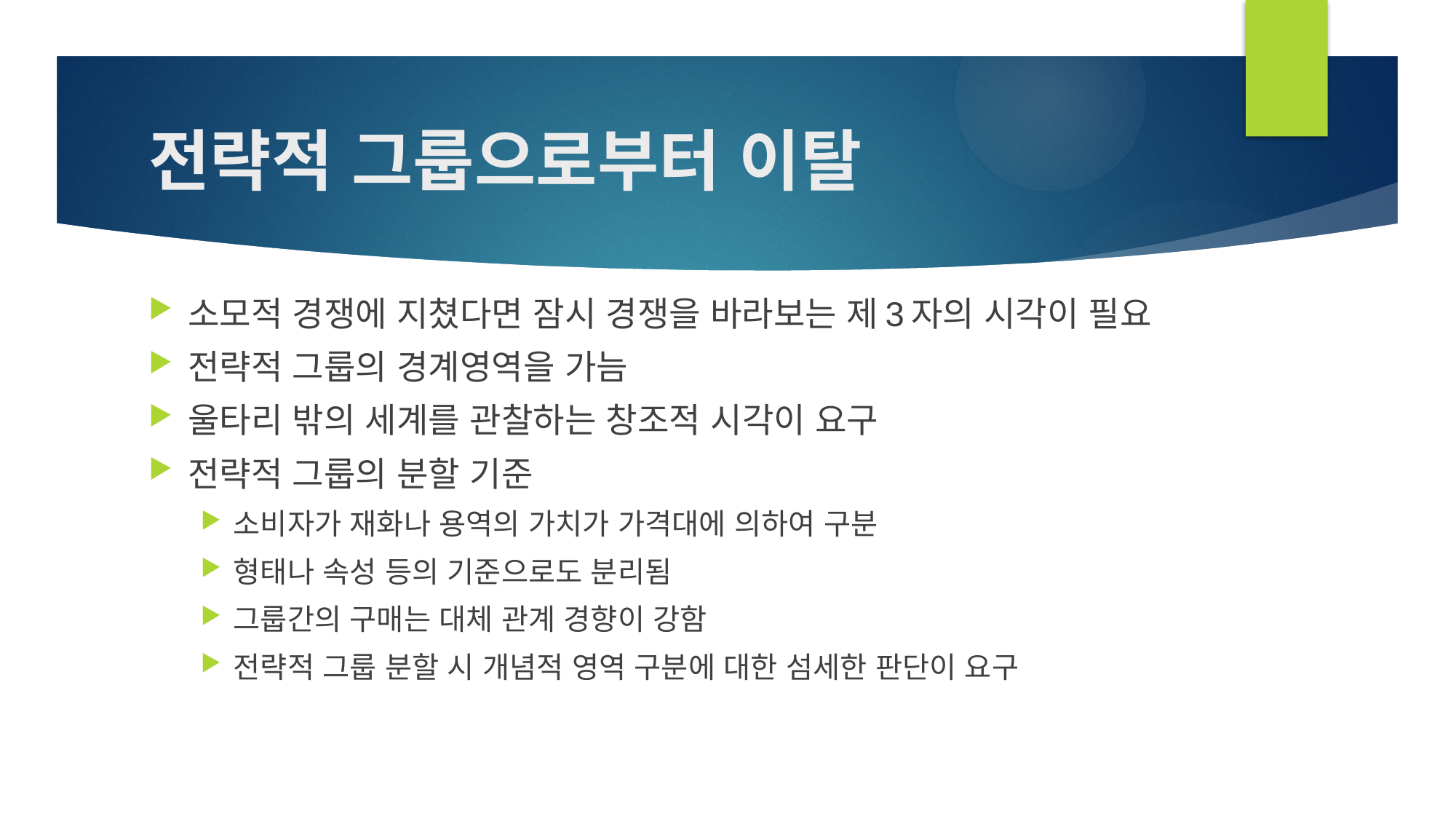

# 전략적 그룹으로부터 이탈
소모적 경쟁에 지쳤다면 잠시 경쟁을 바라보는 제3자의 시각이 필요
전략적 그룹의 경계영역을 가늠
울타리 밖의 세계를 관찰하는 창조적 시각이 요구
전략적 그룹의 분할 기준
소비자가 재화나 용역의 가치가 가격대에 의하여 구분
형태나 속성 등의 기준으로도 분리됨
그룹간의 구매는 대체 관계 경향이 강함
전략적 그룹 분할 시 개념적 영역 구분에 대한 섬세한 판단이 요구